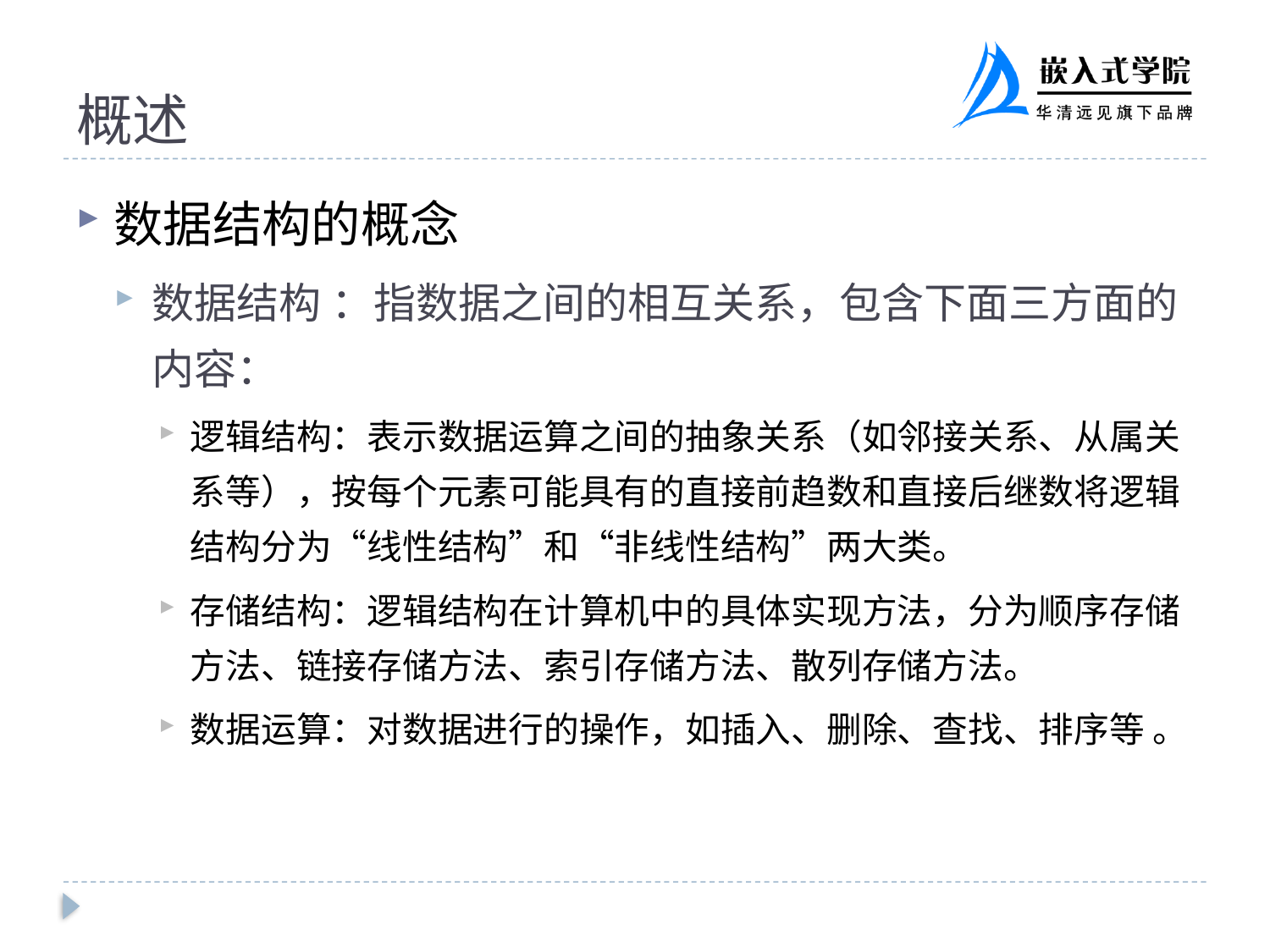

# 概述
数据结构的概念
数据结构 ：指数据之间的相互关系，包含下面三方面的内容：
逻辑结构：表示数据运算之间的抽象关系（如邻接关系、从属关系等），按每个元素可能具有的直接前趋数和直接后继数将逻辑结构分为“线性结构”和“非线性结构”两大类。
存储结构：逻辑结构在计算机中的具体实现方法，分为顺序存储方法、链接存储方法、索引存储方法、散列存储方法。
数据运算：对数据进行的操作，如插入、删除、查找、排序等 。
2